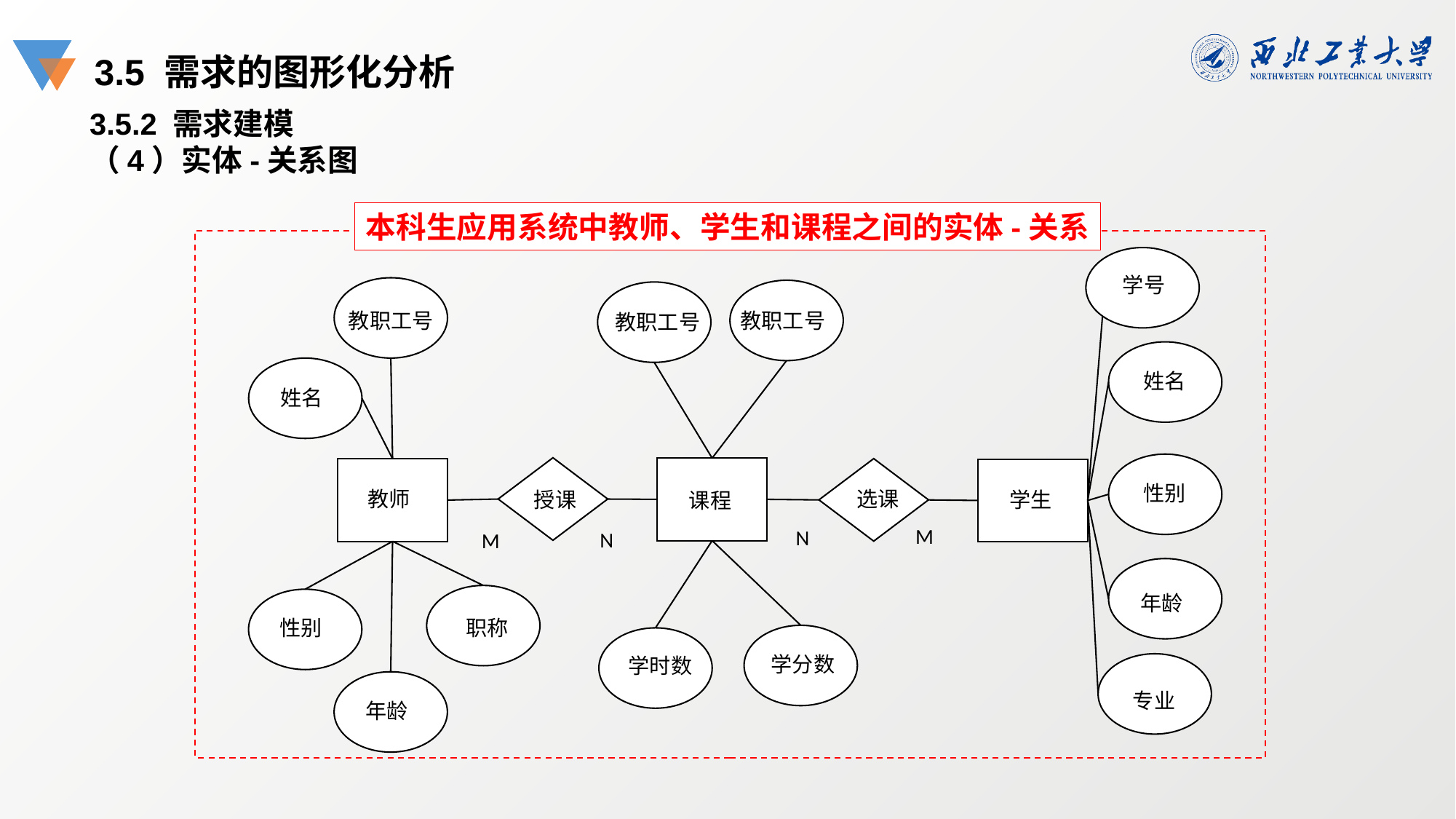

3.5 需求的图形化分析
3.5.2 需求建模
（4）实体-关系图
本科生应用系统中教师、学生和课程之间的实体-关系

学号
教职工号
教职工号
教职工号
姓名
姓名
性别
教师
选课
授课
学生
课程
M
N
N
M
年龄
性别
职称
学分数
学时数
专业
年龄

30